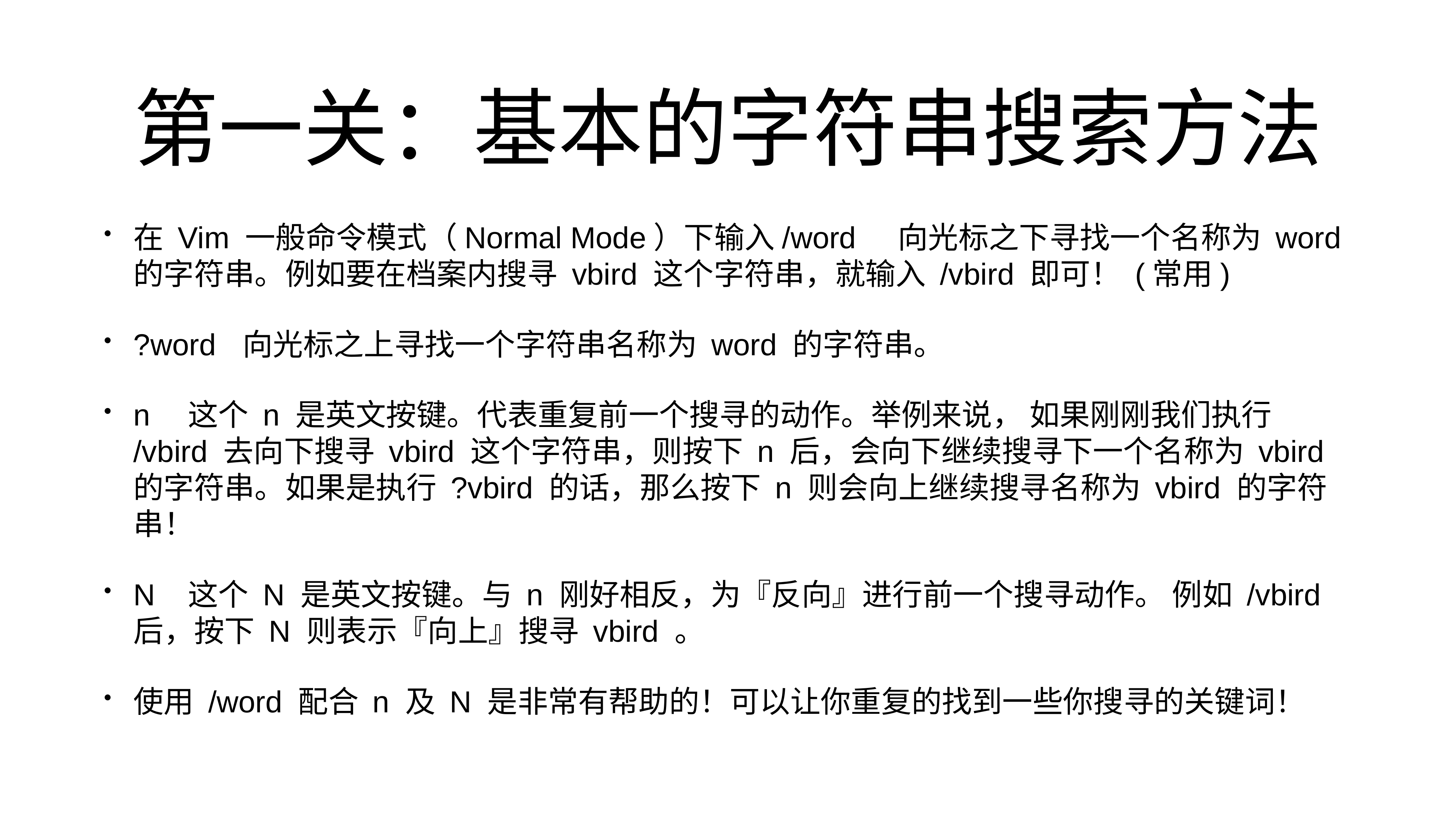

# 第一关：基本的字符串搜索方法
在 Vim 一般命令模式（Normal Mode）下输入/word	向光标之下寻找一个名称为 word 的字符串。例如要在档案内搜寻 vbird 这个字符串，就输入 /vbird 即可！ (常用)
?word	向光标之上寻找一个字符串名称为 word 的字符串。
n	这个 n 是英文按键。代表重复前一个搜寻的动作。举例来说， 如果刚刚我们执行 /vbird 去向下搜寻 vbird 这个字符串，则按下 n 后，会向下继续搜寻下一个名称为 vbird 的字符串。如果是执行 ?vbird 的话，那么按下 n 则会向上继续搜寻名称为 vbird 的字符串！
N	这个 N 是英文按键。与 n 刚好相反，为『反向』进行前一个搜寻动作。 例如 /vbird 后，按下 N 则表示『向上』搜寻 vbird 。
使用 /word 配合 n 及 N 是非常有帮助的！可以让你重复的找到一些你搜寻的关键词！